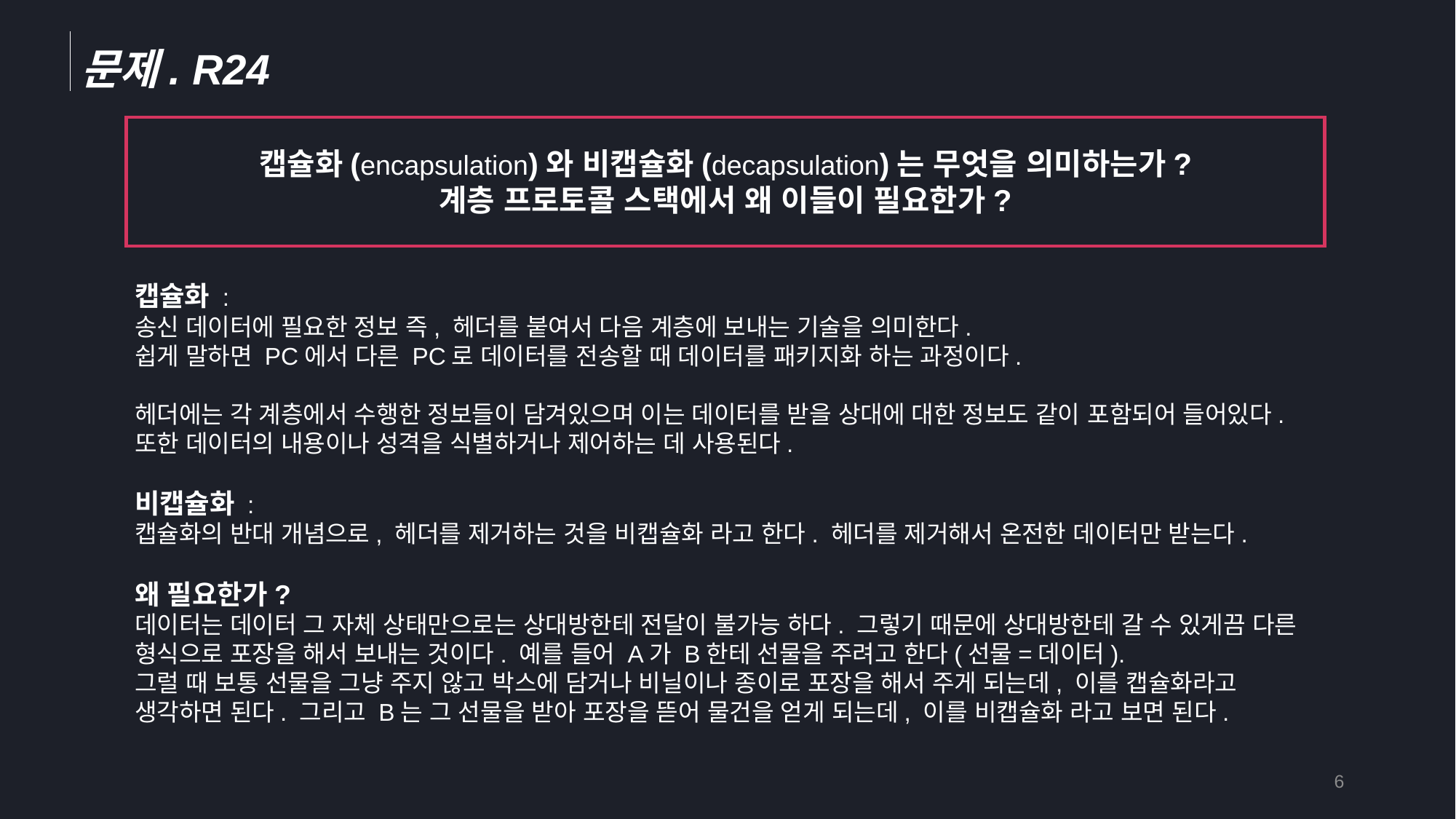

문제. R24

캡슐화(encapsulation)와 비캡슐화(decapsulation)는 무엇을 의미하는가?
계층 프로토콜 스택에서 왜 이들이 필요한가?
캡슐화 :
송신 데이터에 필요한 정보 즉, 헤더를 붙여서 다음 계층에 보내는 기술을 의미한다.
쉽게 말하면 PC에서 다른 PC로 데이터를 전송할 때 데이터를 패키지화 하는 과정이다.

헤더에는 각 계층에서 수행한 정보들이 담겨있으며 이는 데이터를 받을 상대에 대한 정보도 같이 포함되어 들어있다. 또한 데이터의 내용이나 성격을 식별하거나 제어하는 데 사용된다.

비캡슐화 :
캡슐화의 반대 개념으로, 헤더를 제거하는 것을 비캡슐화 라고 한다. 헤더를 제거해서 온전한 데이터만 받는다.

왜 필요한가?
데이터는 데이터 그 자체 상태만으로는 상대방한테 전달이 불가능 하다. 그렇기 때문에 상대방한테 갈 수 있게끔 다른 형식으로 포장을 해서 보내는 것이다. 예를 들어 A가 B한테 선물을 주려고 한다(선물=데이터).
그럴 때 보통 선물을 그냥 주지 않고 박스에 담거나 비닐이나 종이로 포장을 해서 주게 되는데, 이를 캡슐화라고 생각하면 된다. 그리고 B는 그 선물을 받아 포장을 뜯어 물건을 얻게 되는데, 이를 비캡슐화 라고 보면 된다.
6